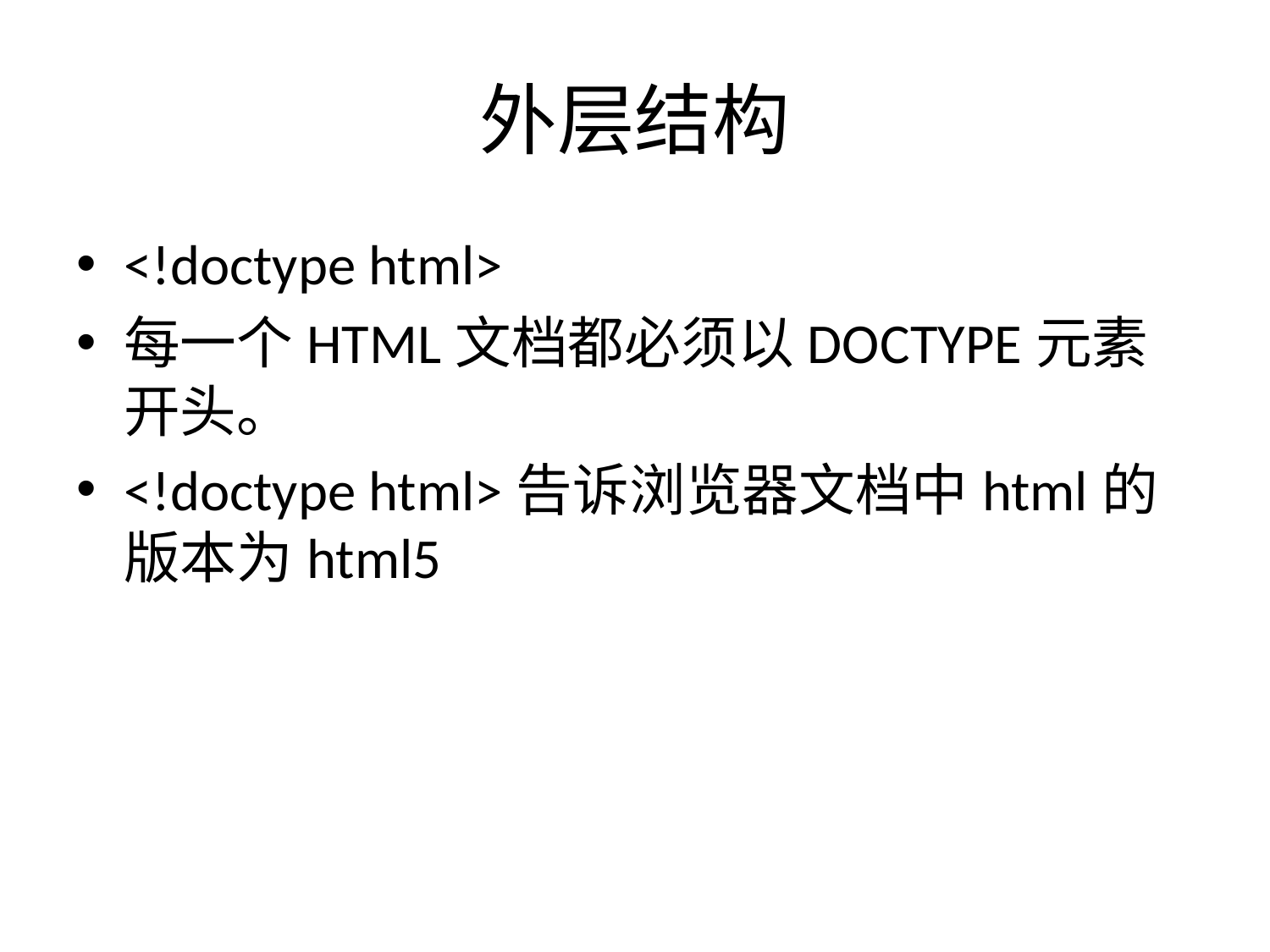

# 外层结构
<!doctype html>
每一个HTML文档都必须以DOCTYPE元素开头。
<!doctype html>告诉浏览器文档中html的版本为html5